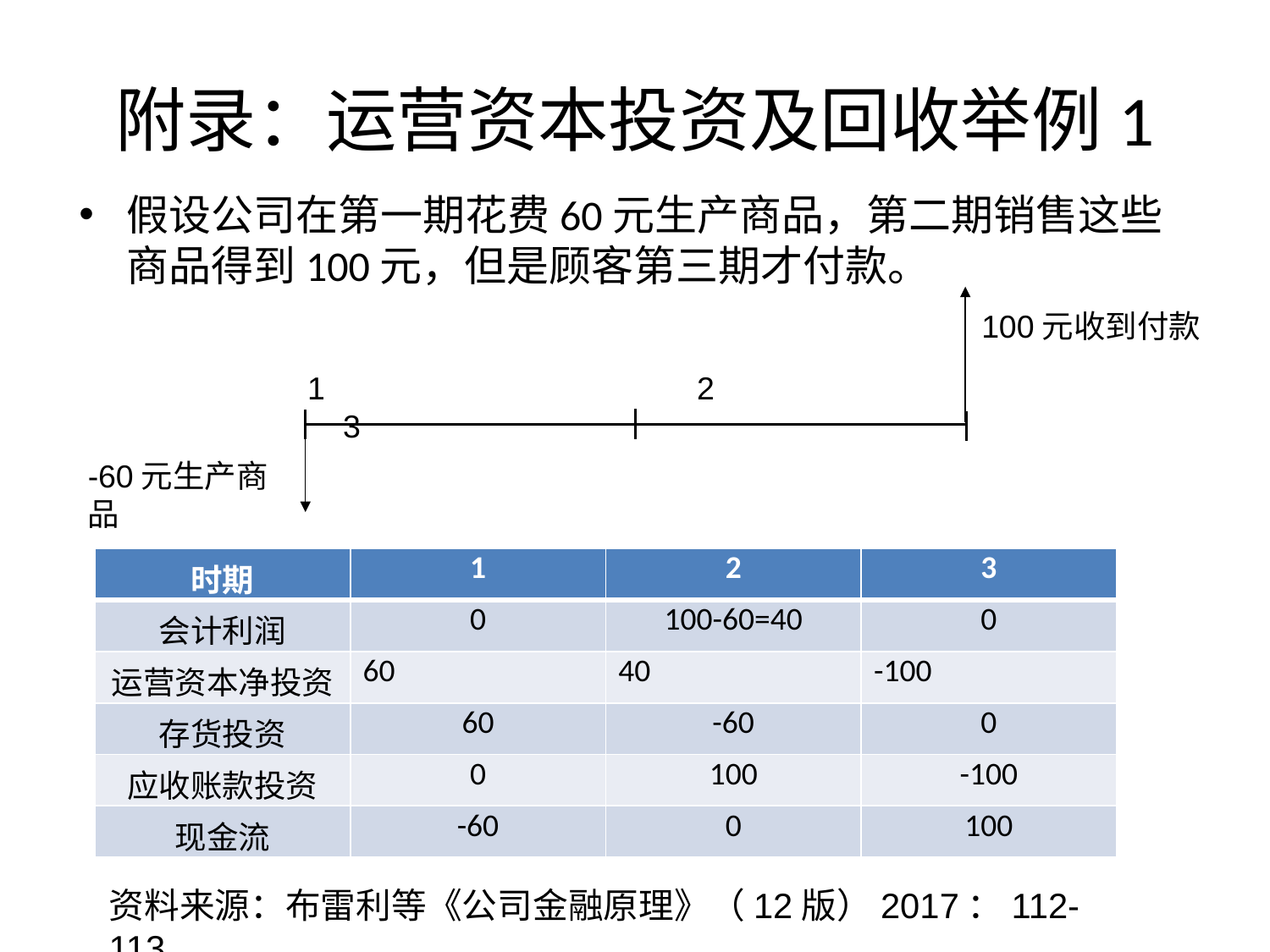

# 附录：运营资本投资及回收举例1
假设公司在第一期花费60元生产商品，第二期销售这些商品得到100元，但是顾客第三期才付款。
100元收到付款
1                                          2                                      3
-60元生产商品
| 时期 | 1 | 2 | 3 |
| --- | --- | --- | --- |
| 会计利润 | 0 | 100-60=40 | 0 |
| 运营资本净投资 | 60 | 40 | -100 |
| 存货投资 | 60 | -60 | 0 |
| 应收账款投资 | 0 | 100 | -100 |
| 现金流 | -60 | 0 | 100 |
资料来源：布雷利等《公司金融原理》（12版）2017：112-113